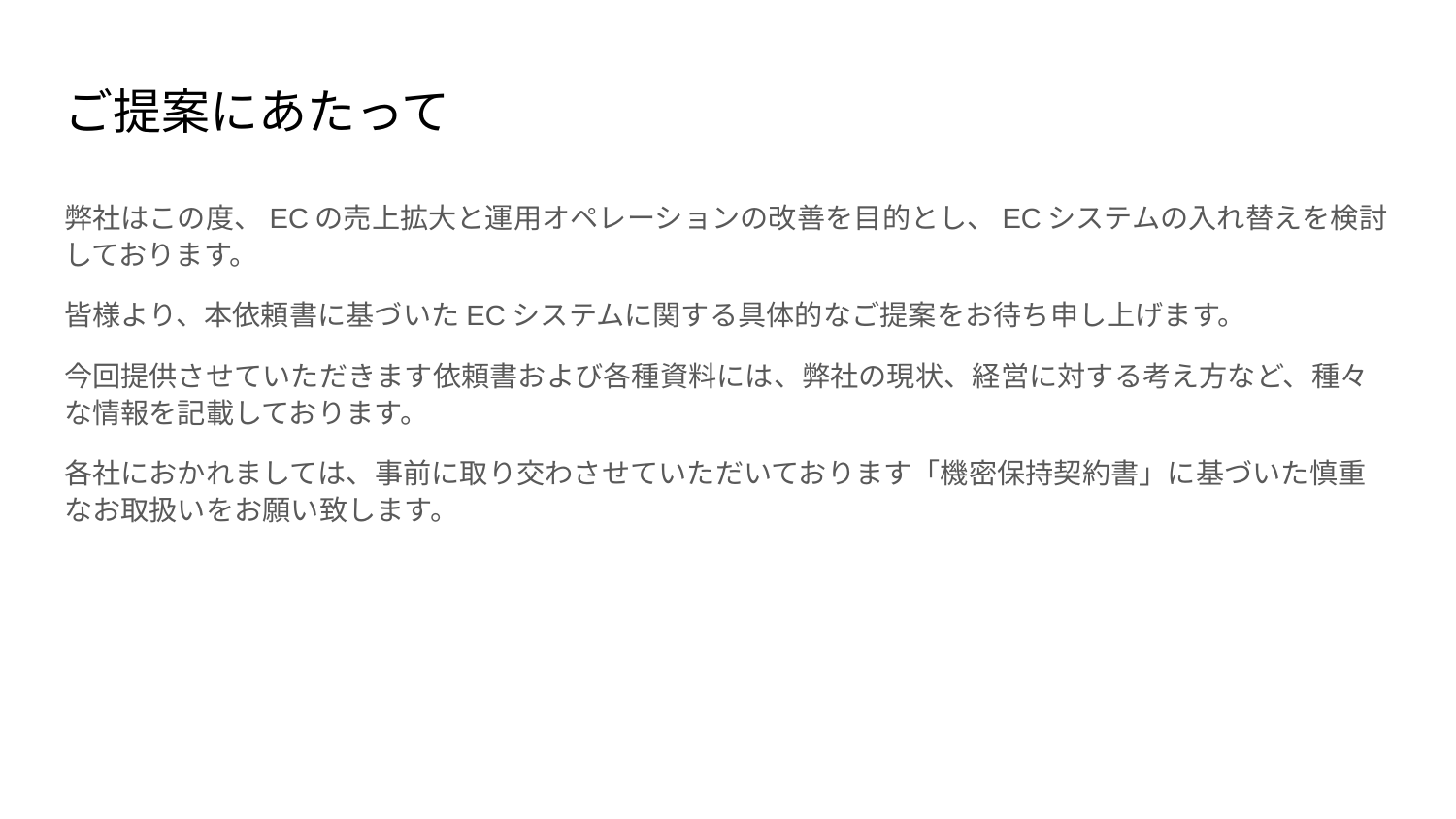

# ご提案にあたって
弊社はこの度、ECの売上拡大と運用オペレーションの改善を目的とし、ECシステムの入れ替えを検討しております。
皆様より、本依頼書に基づいたECシステムに関する具体的なご提案をお待ち申し上げます。
今回提供させていただきます依頼書および各種資料には、弊社の現状、経営に対する考え方など、種々な情報を記載しております。
各社におかれましては、事前に取り交わさせていただいております「機密保持契約書」に基づいた慎重なお取扱いをお願い致します。